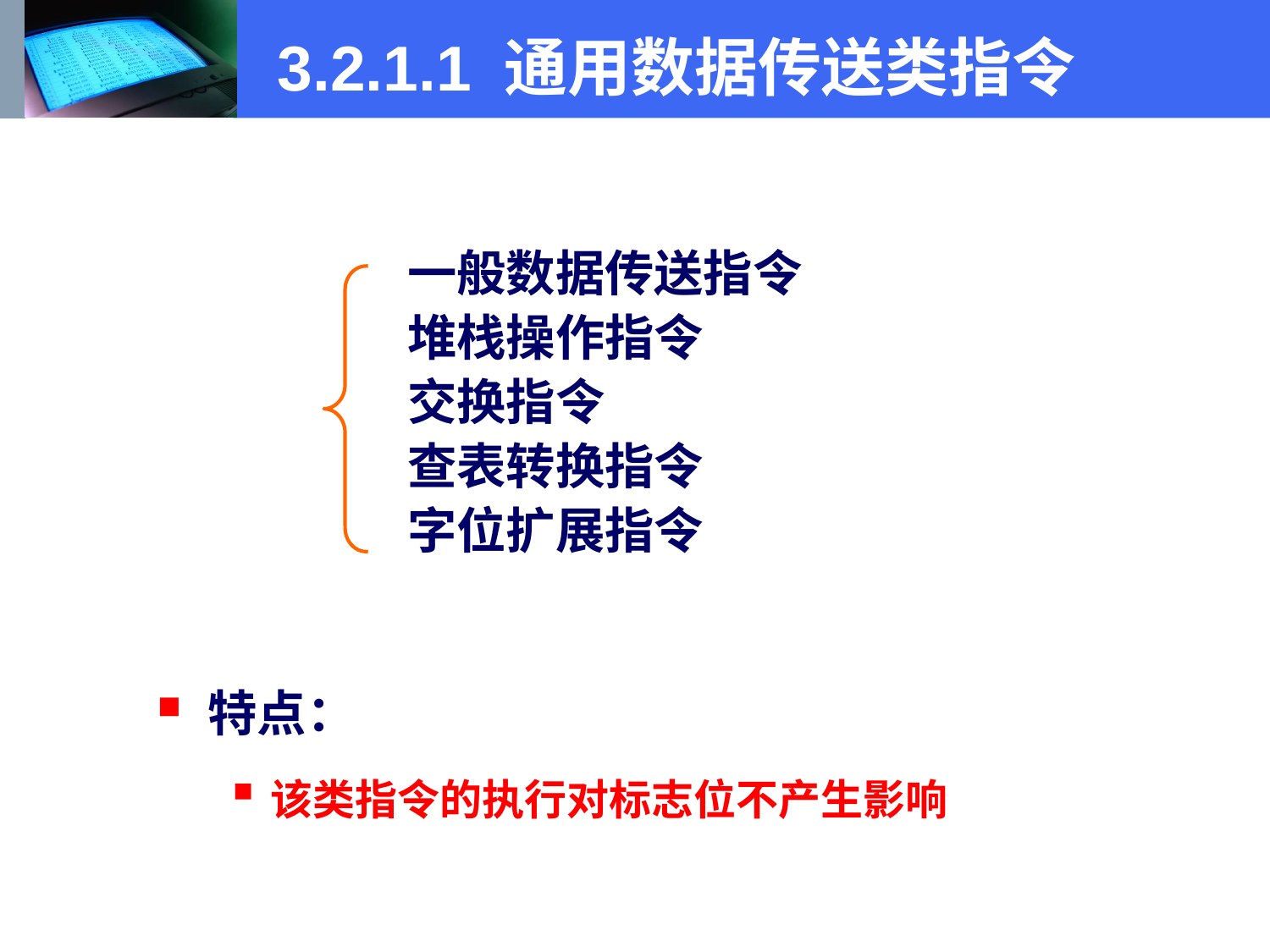

3.2.1.1 通用数据传送类指令
一般数据传送指令
堆栈操作指令
交换指令
查表转换指令
字位扩展指令

特点：
该类指令的执行对标志位不产生影响